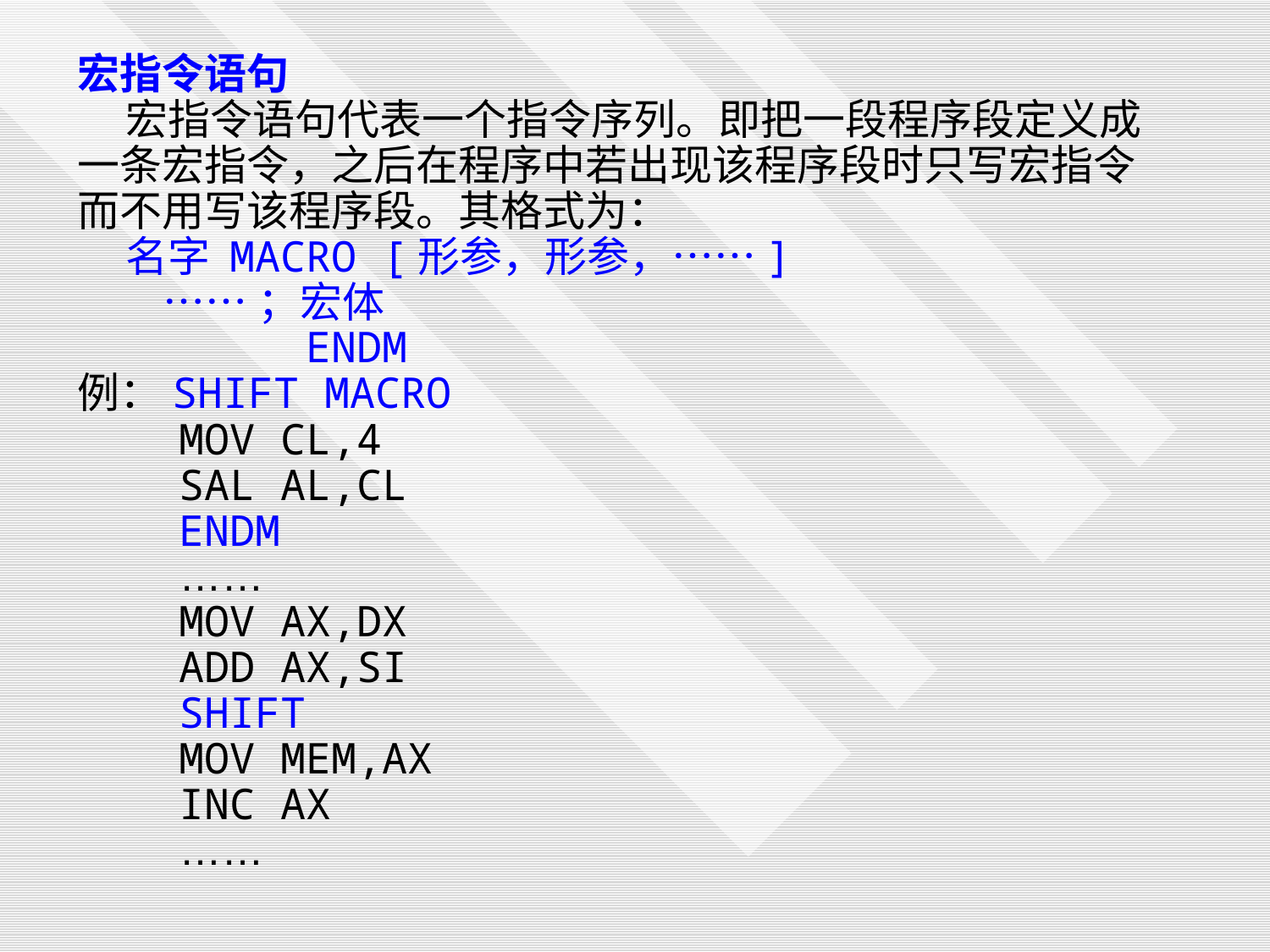

宏指令语句
    宏指令语句代表一个指令序列。即把一段程序段定义成一条宏指令，之后在程序中若出现该程序段时只写宏指令而不用写该程序段。其格式为：
    名字 MACRO [形参，形参，……]
         ……；宏体
         ENDM
例：SHIFT MACRO
    MOV CL,4
    SAL AL,CL
    ENDM
    ……
    MOV AX,DX
    ADD AX,SI
    SHIFT
    MOV MEM,AX
    INC AX
    ……